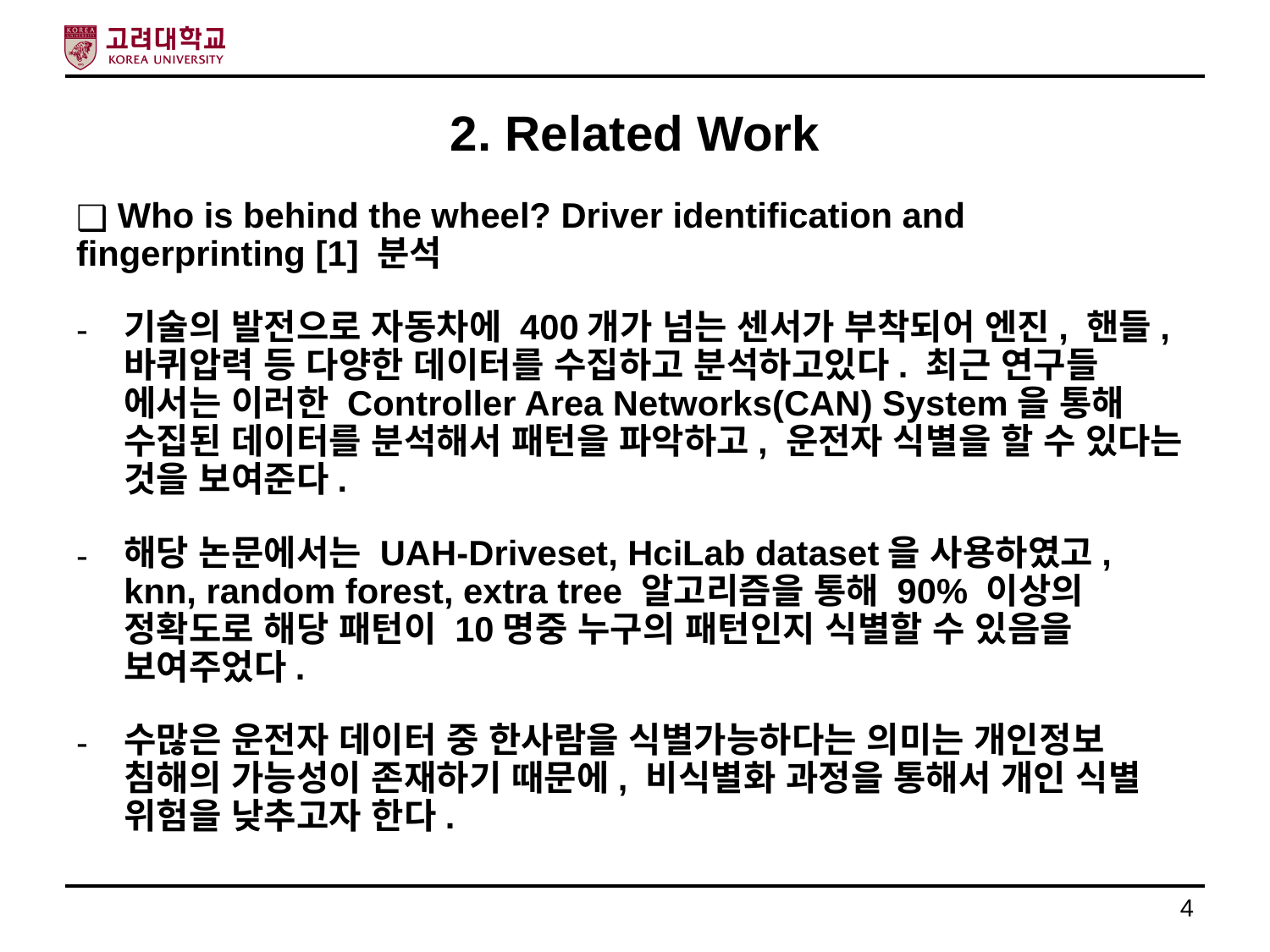

# 2. Related Work
 Who is behind the wheel? Driver identification and fingerprinting [1] 분석
기술의 발전으로 자동차에 400개가 넘는 센서가 부착되어 엔진, 핸들, 바퀴압력 등 다양한 데이터를 수집하고 분석하고있다. 최근 연구들 에서는 이러한 Controller Area Networks(CAN) System을 통해 수집된 데이터를 분석해서 패턴을 파악하고, 운전자 식별을 할 수 있다는 것을 보여준다.
해당 논문에서는 UAH-Driveset, HciLab dataset을 사용하였고, knn, random forest, extra tree 알고리즘을 통해 90% 이상의 정확도로 해당 패턴이 10명중 누구의 패턴인지 식별할 수 있음을 보여주었다.
수많은 운전자 데이터 중 한사람을 식별가능하다는 의미는 개인정보 침해의 가능성이 존재하기 때문에, 비식별화 과정을 통해서 개인 식별 위험을 낮추고자 한다.
4